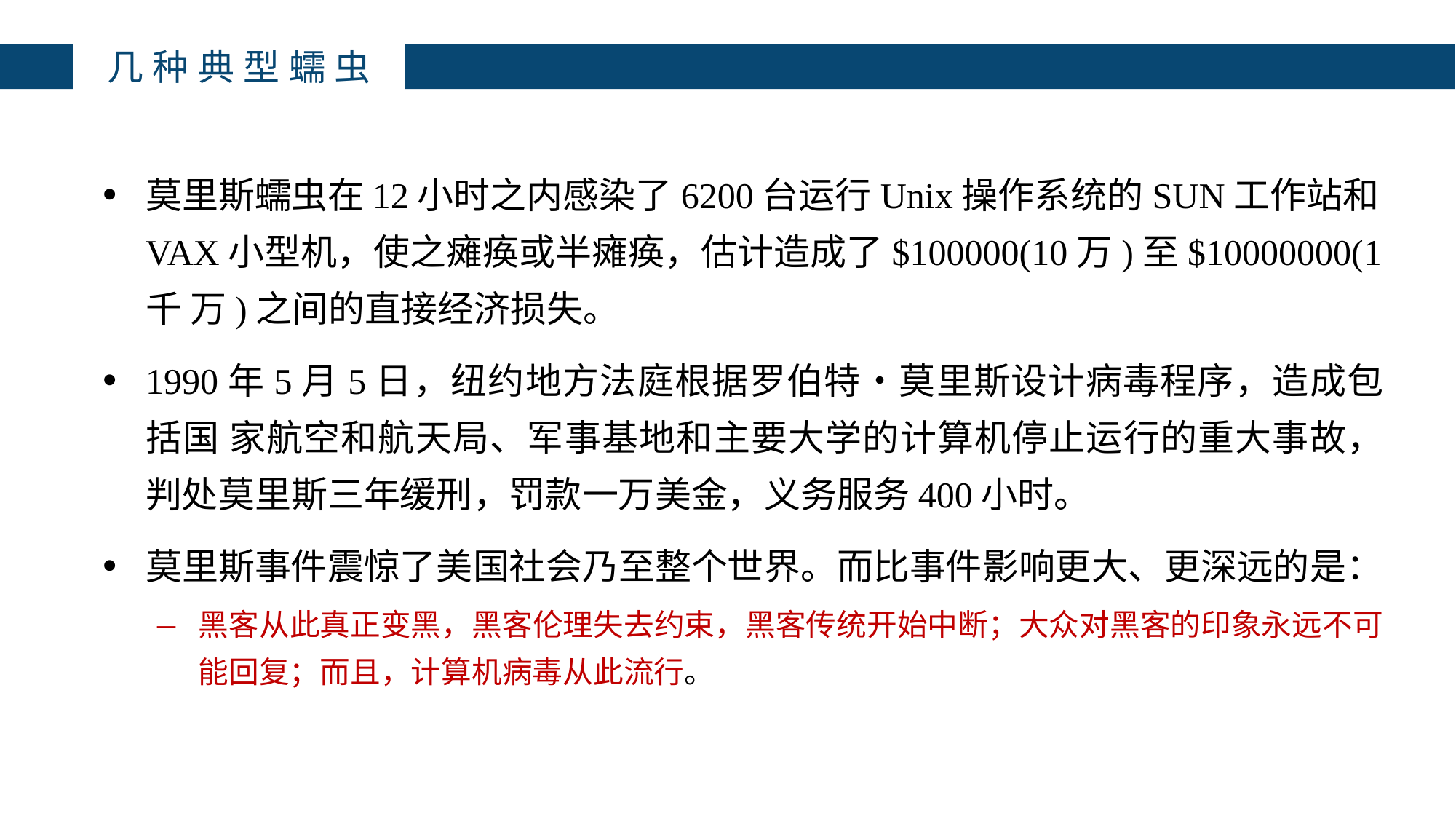

几种典型蠕虫

莫里斯蠕虫在12小时之内感染了6200台运行Unix操作系统的SUN工作站和VAX小型机，使之瘫痪或半瘫痪，估计造成了$100000(10万)至$10000000(1千 万)之间的直接经济损失。
1990年5月5日，纽约地方法庭根据罗伯特•莫里斯设计病毒程序，造成包括国 家航空和航天局、军事基地和主要大学的计算机停止运行的重大事故，判处莫里斯三年缓刑，罚款一万美金，义务服务400小时。
莫里斯事件震惊了美国社会乃至整个世界。而比事件影响更大、更深远的是：
黑客从此真正变黑，黑客伦理失去约束，黑客传统开始中断；大众对黑客的印象永远不可能回复；而且，计算机病毒从此流行。